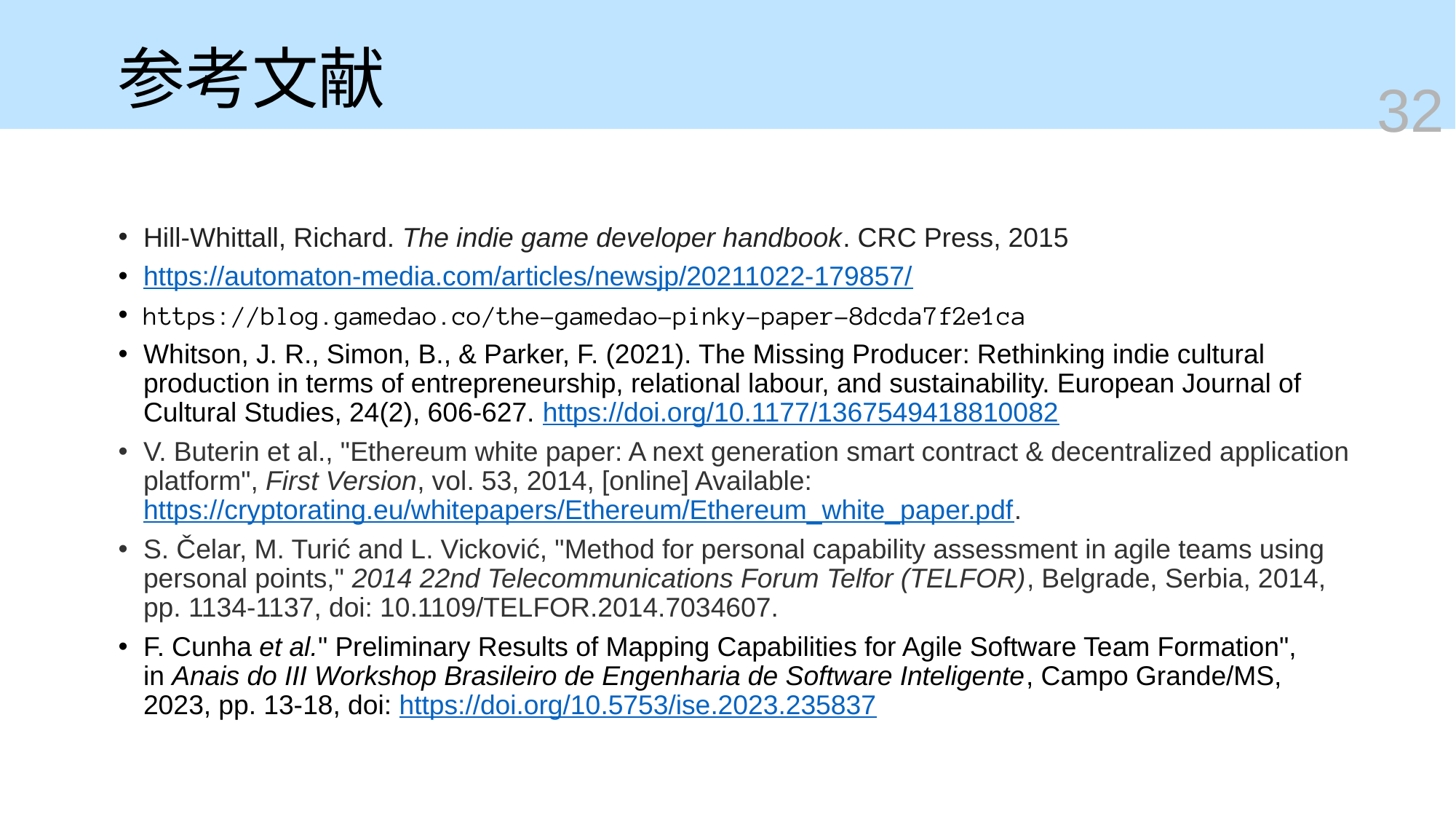

# 参考文献
32
Hill-Whittall, Richard. The indie game developer handbook. CRC Press, 2015
https://automaton-media.com/articles/newsjp/20211022-179857/
https://blog.gamedao.co/the-gamedao-pinky-paper-8dcda7f2e1ca
Whitson, J. R., Simon, B., & Parker, F. (2021). The Missing Producer: Rethinking indie cultural production in terms of entrepreneurship, relational labour, and sustainability. European Journal of Cultural Studies, 24(2), 606-627. https://doi.org/10.1177/1367549418810082
V. Buterin et al., "Ethereum white paper: A next generation smart contract & decentralized application platform", First Version, vol. 53, 2014, [online] Available:https://cryptorating.eu/whitepapers/Ethereum/Ethereum_white_paper.pdf.
S. Čelar, M. Turić and L. Vicković, "Method for personal capability assessment in agile teams using personal points," 2014 22nd Telecommunications Forum Telfor (TELFOR), Belgrade, Serbia, 2014, pp. 1134-1137, doi: 10.1109/TELFOR.2014.7034607.
F. Cunha et al." Preliminary Results of Mapping Capabilities for Agile Software Team Formation", in Anais do III Workshop Brasileiro de Engenharia de Software Inteligente, Campo Grande/MS, 2023, pp. 13-18, doi: https://doi.org/10.5753/ise.2023.235837